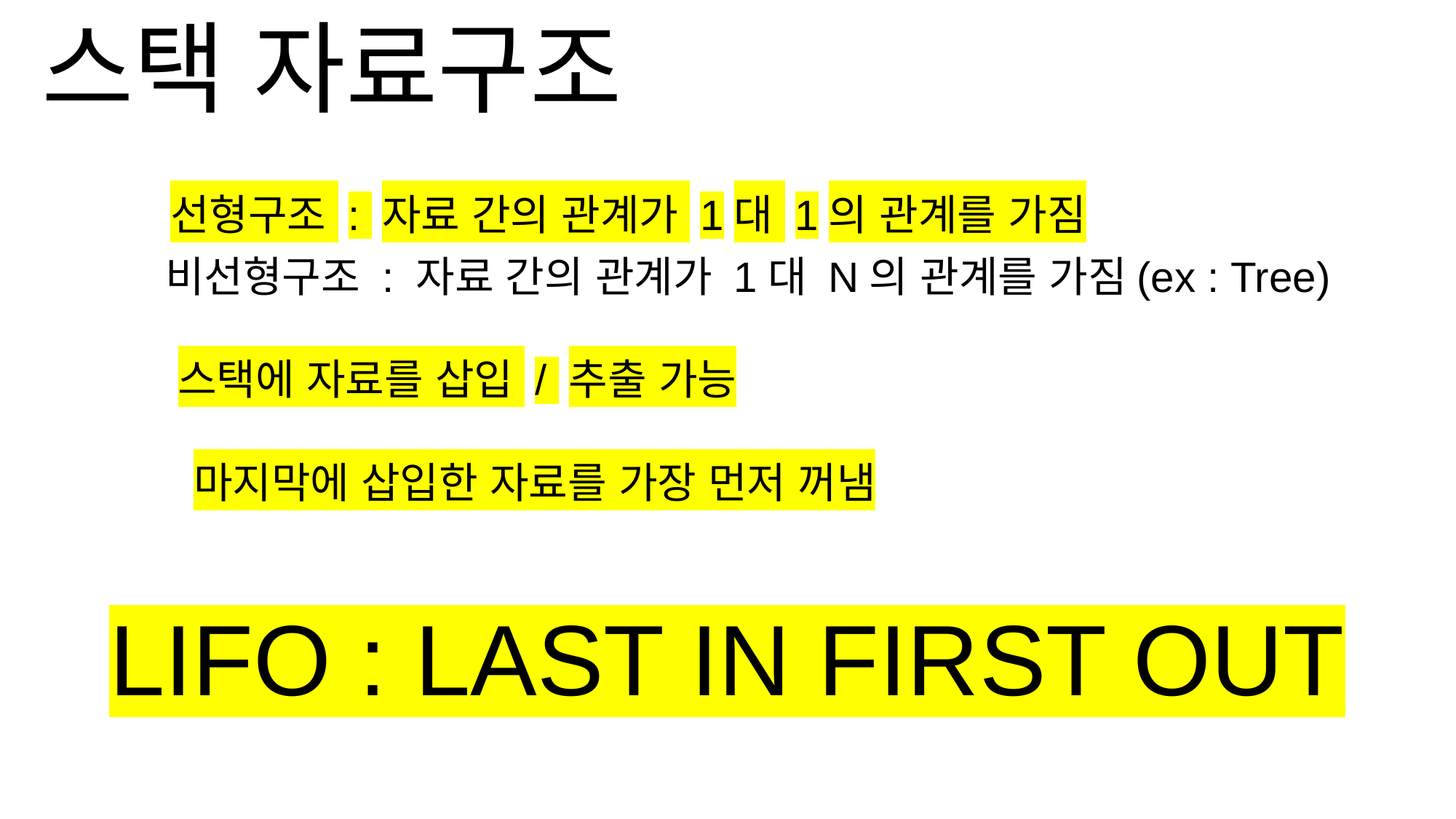

스택 자료구조
선형구조 : 자료 간의 관계가 1대 1의 관계를 가짐
비선형구조 : 자료 간의 관계가 1대 N의 관계를 가짐(ex : Tree)
스택에 자료를 삽입 / 추출 가능
마지막에 삽입한 자료를 가장 먼저 꺼냄
LIFO : LAST IN FIRST OUT